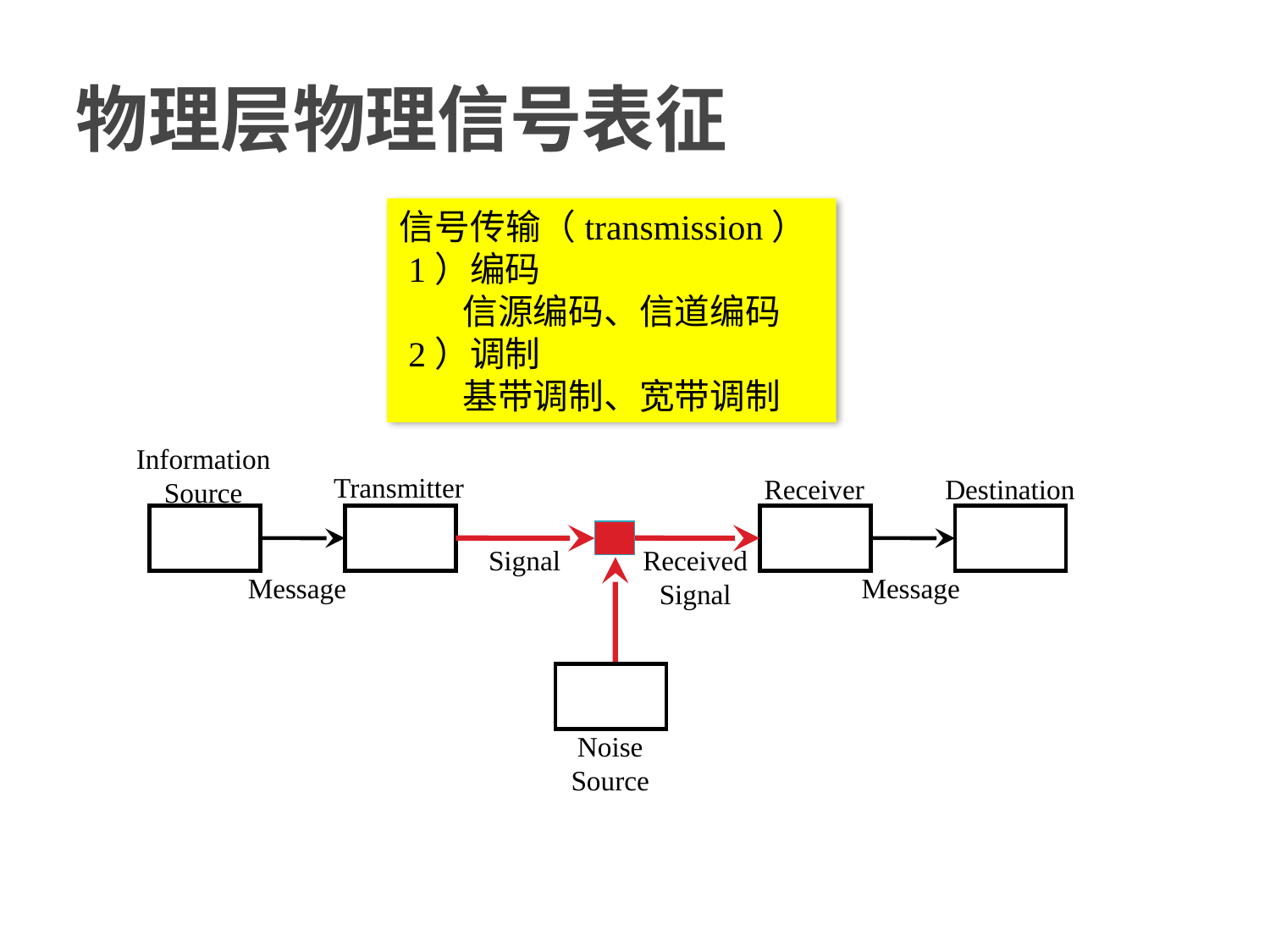

# 物理层物理信号表征
信号传输（transmission）
 1）编码
       信源编码、信道编码
 2）调制
       基带调制、宽带调制

Information
Source
Transmitter
Receiver
Destination

Signal
Received
Signal

Message
Message

Noise
Source